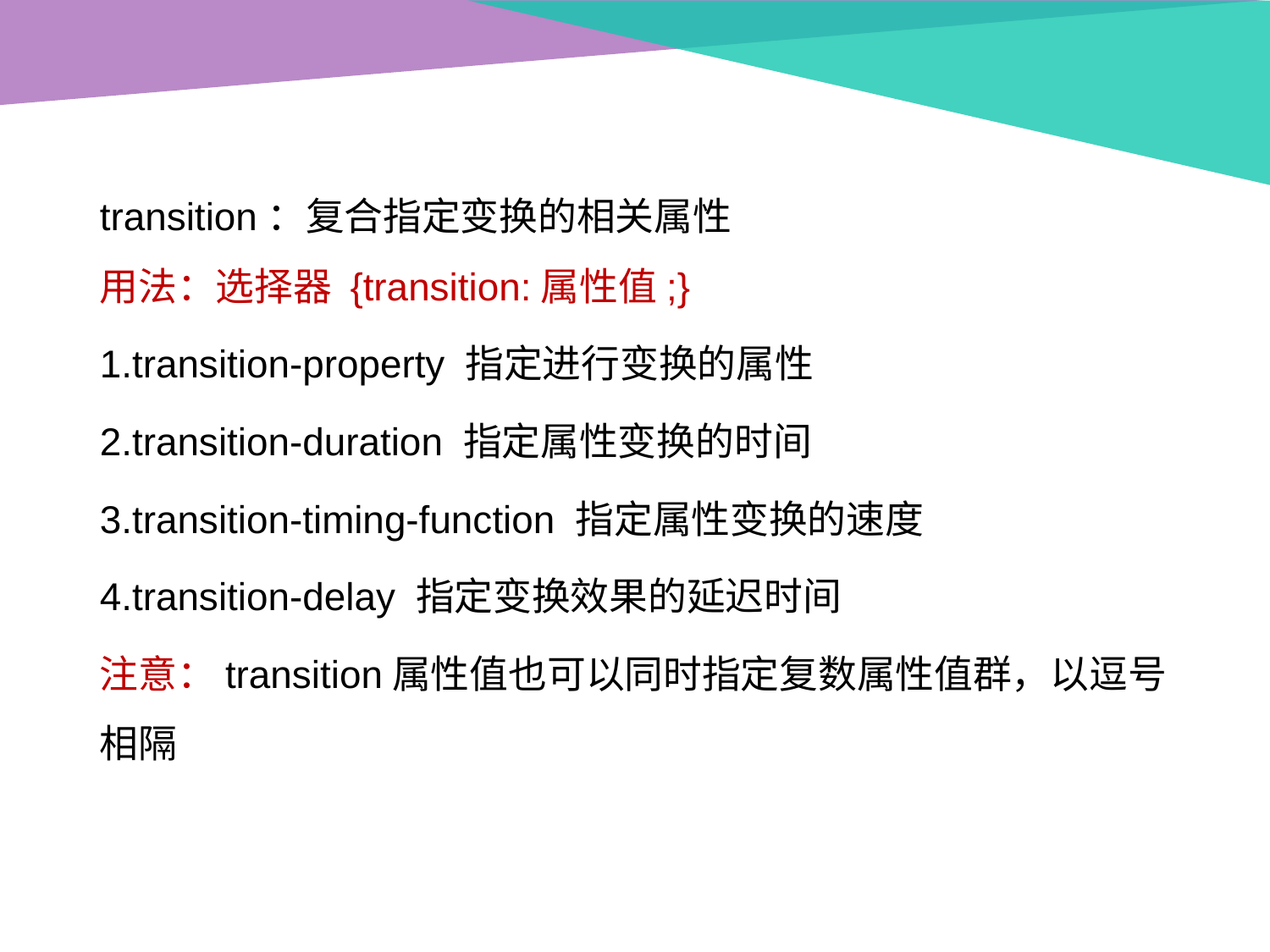

transition：复合指定变换的相关属性
用法：选择器 {transition:属性值;}
1.transition-property 指定进行变换的属性
2.transition-duration 指定属性变换的时间
3.transition-timing-function 指定属性变换的速度
4.transition-delay 指定变换效果的延迟时间
注意：transition属性值也可以同时指定复数属性值群，以逗号相隔